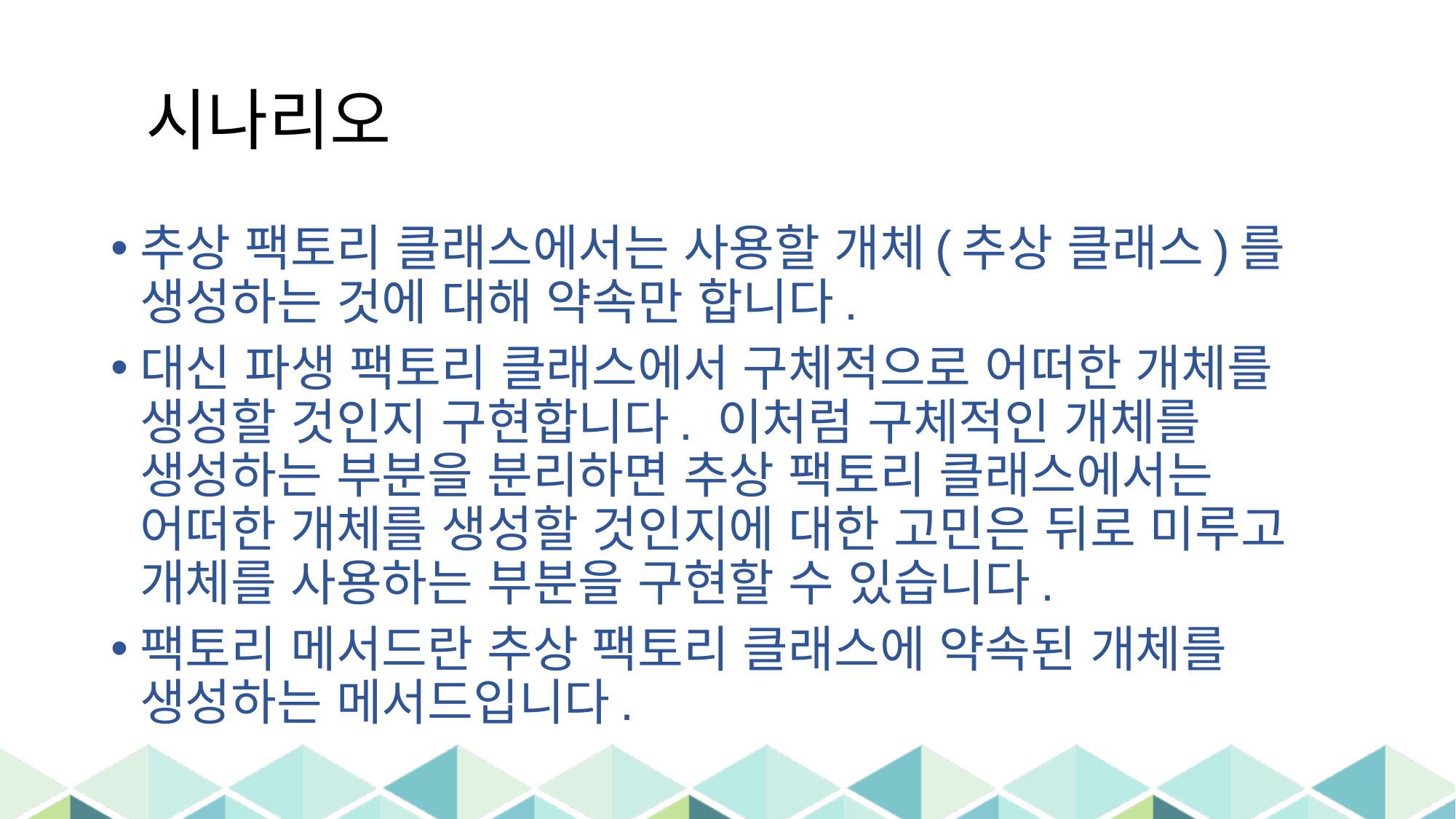

# 시나리오
추상 팩토리 클래스에서는 사용할 개체(추상 클래스)를 생성하는 것에 대해 약속만 합니다.
대신 파생 팩토리 클래스에서 구체적으로 어떠한 개체를 생성할 것인지 구현합니다. 이처럼 구체적인 개체를 생성하는 부분을 분리하면 추상 팩토리 클래스에서는 어떠한 개체를 생성할 것인지에 대한 고민은 뒤로 미루고 개체를 사용하는 부분을 구현할 수 있습니다.
팩토리 메서드란 추상 팩토리 클래스에 약속된 개체를 생성하는 메서드입니다.